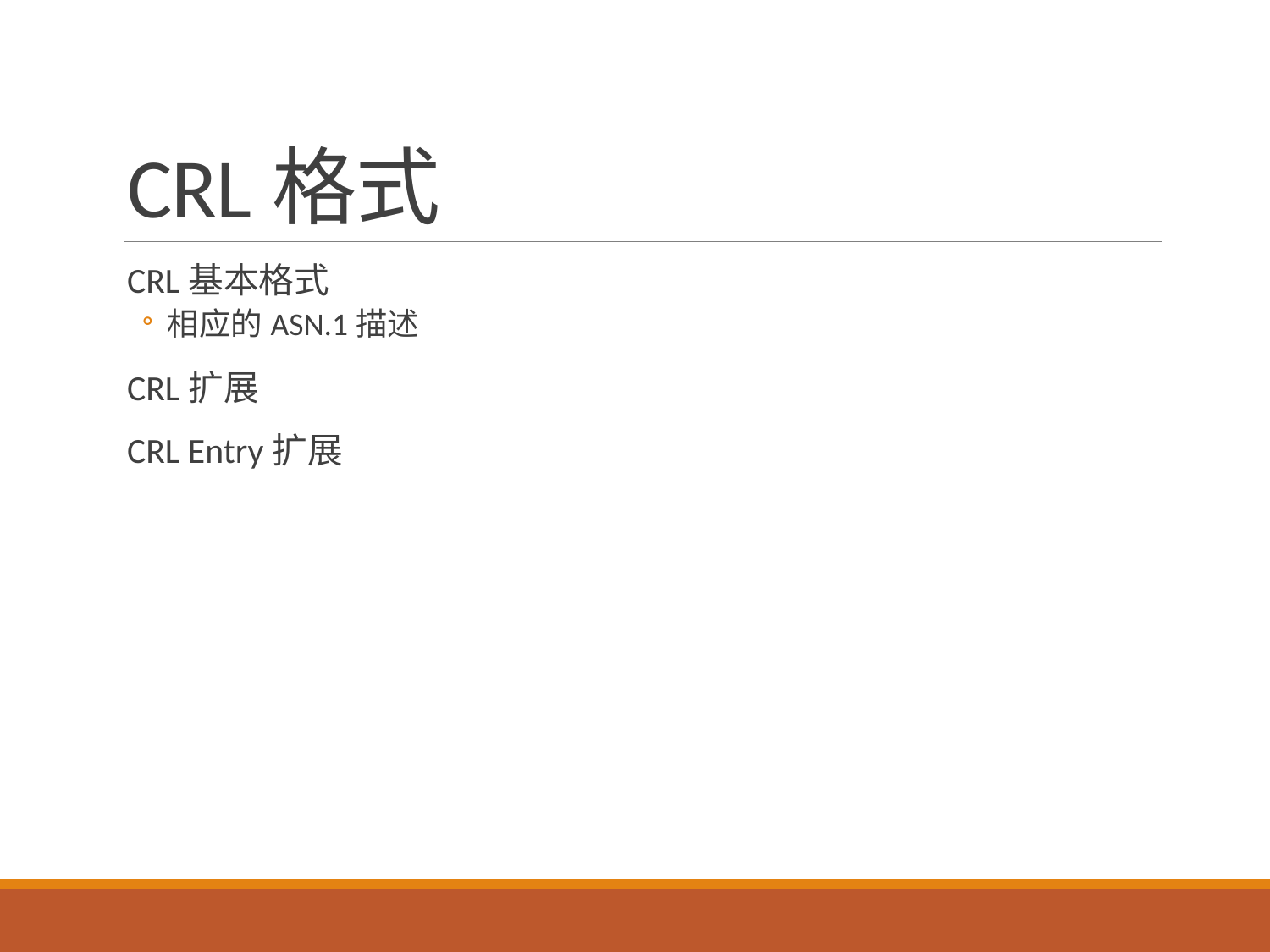

# CRL格式
CRL基本格式
相应的ASN.1描述
CRL扩展
CRL Entry扩展
26